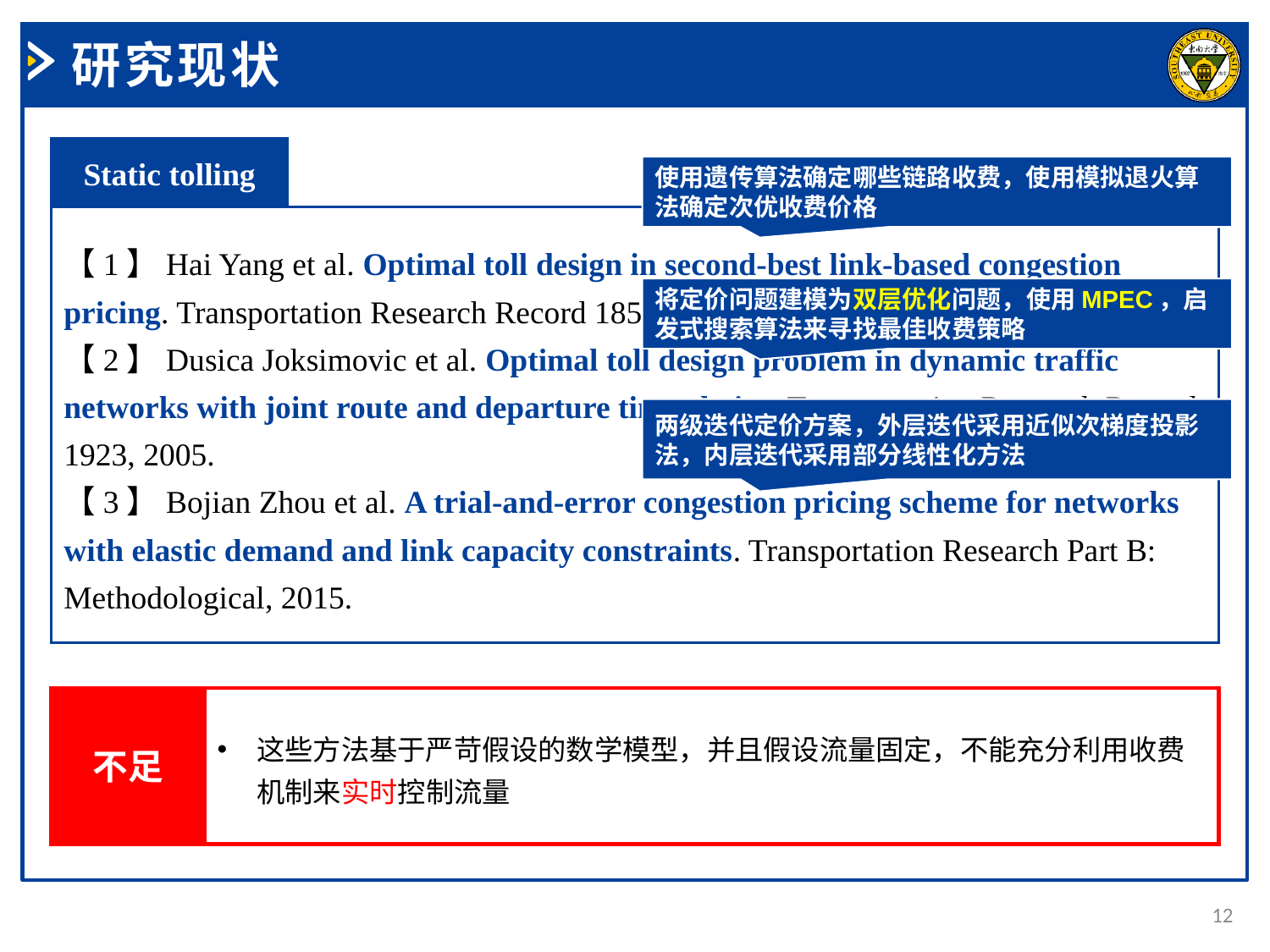

研究现状
Static tolling
【1】Hai Yang et al. Optimal toll design in second-best link-based congestion pricing. Transportation Research Record 1857, 2003.
【2】Dusica Joksimovic et al. Optimal toll design problem in dynamic traffic networks with joint route and departure time choice. Transportation Research Record 1923, 2005.
【3】Bojian Zhou et al. A trial-and-error congestion pricing scheme for networks with elastic demand and link capacity constraints. Transportation Research Part B: Methodological, 2015.

使用遗传算法确定哪些链路收费，使用模拟退火算法确定次优收费价格
将定价问题建模为双层优化问题，使用MPEC，启发式搜索算法来寻找最佳收费策略
两级迭代定价方案，外层迭代采用近似次梯度投影法，内层迭代采用部分线性化方法
这些方法基于严苛假设的数学模型，并且假设流量固定，不能充分利用收费机制来实时控制流量
不足
12